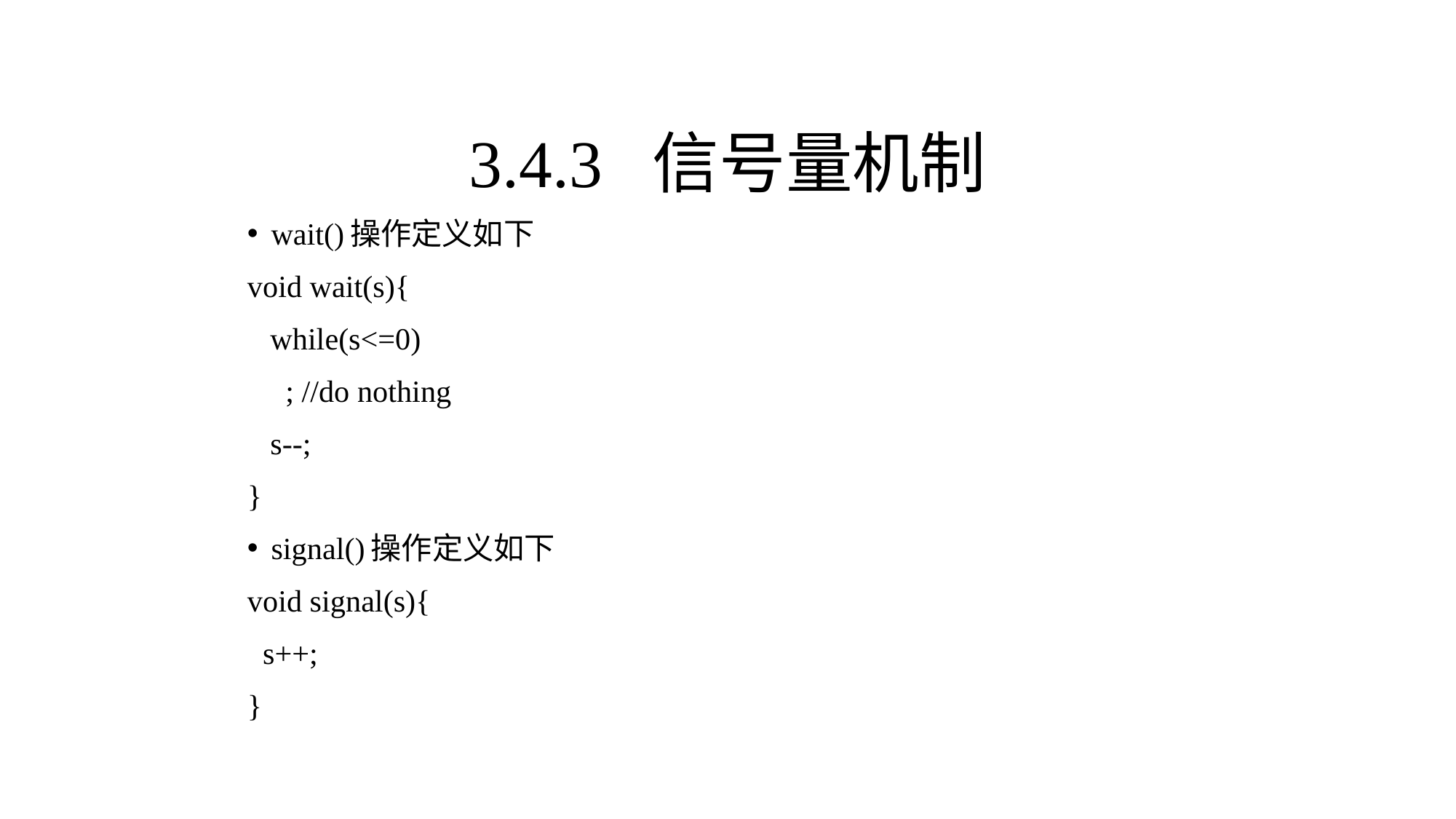

3.4.3  信号量机制
wait()操作定义如下
void wait(s){
   while(s<=0)
     ; //do nothing
   s--;
}
signal()操作定义如下
void signal(s){
  s++;
}

11